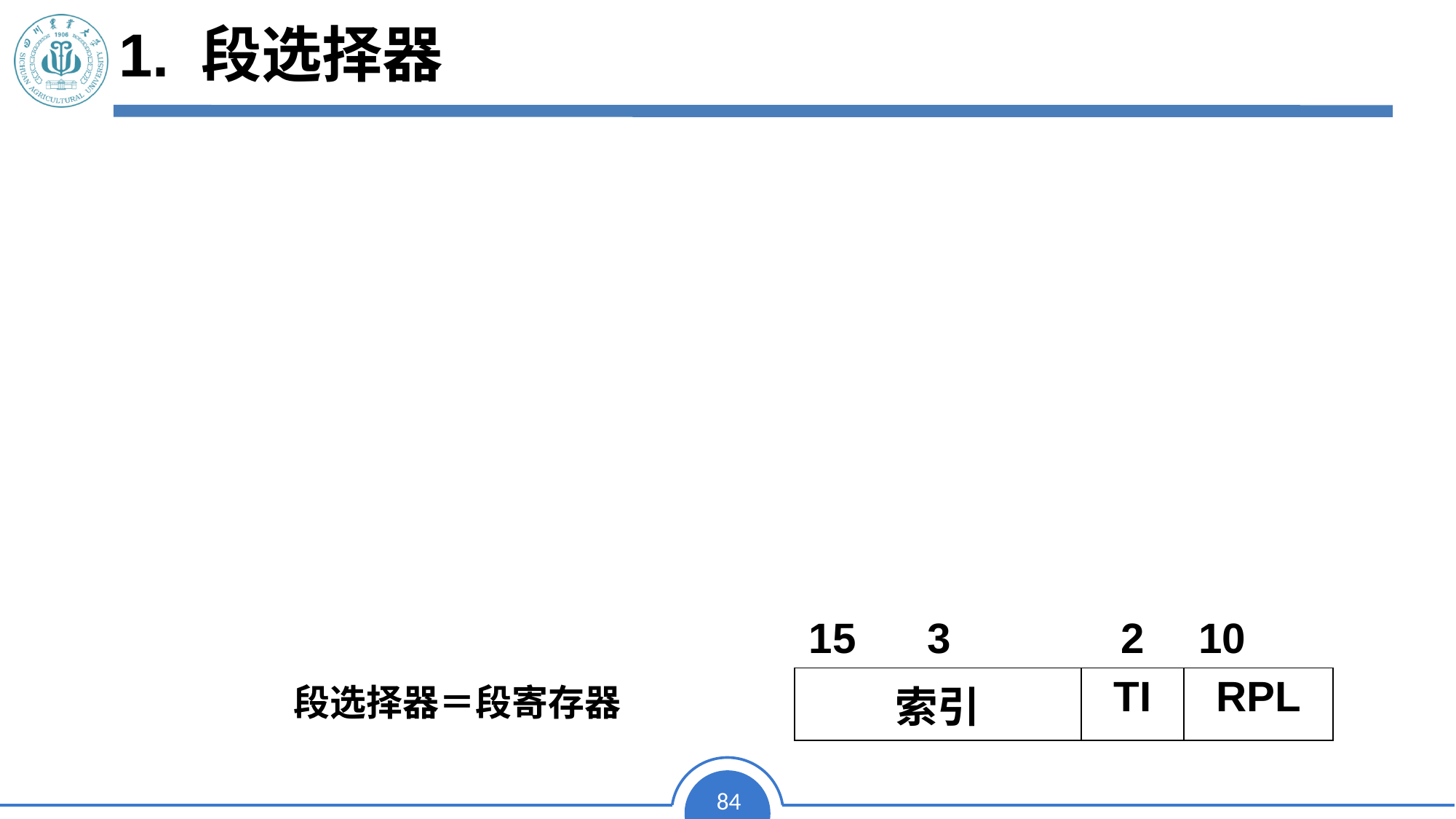

# 1. 段选择器
保护方式的16位段寄存器被定义为段选择器
包含3个域，指向一个段描述符
索引域
记录段描述符在“描述符表”内的位置
表指示位TI
指示要寻址的描述符表
请求特权层RPL
反映请求本次存取的特权级别
|  | 15 3 | 2 | 10 |
| --- | --- | --- | --- |
| 段选择器＝段寄存器 | 索引 | TI | RPL |